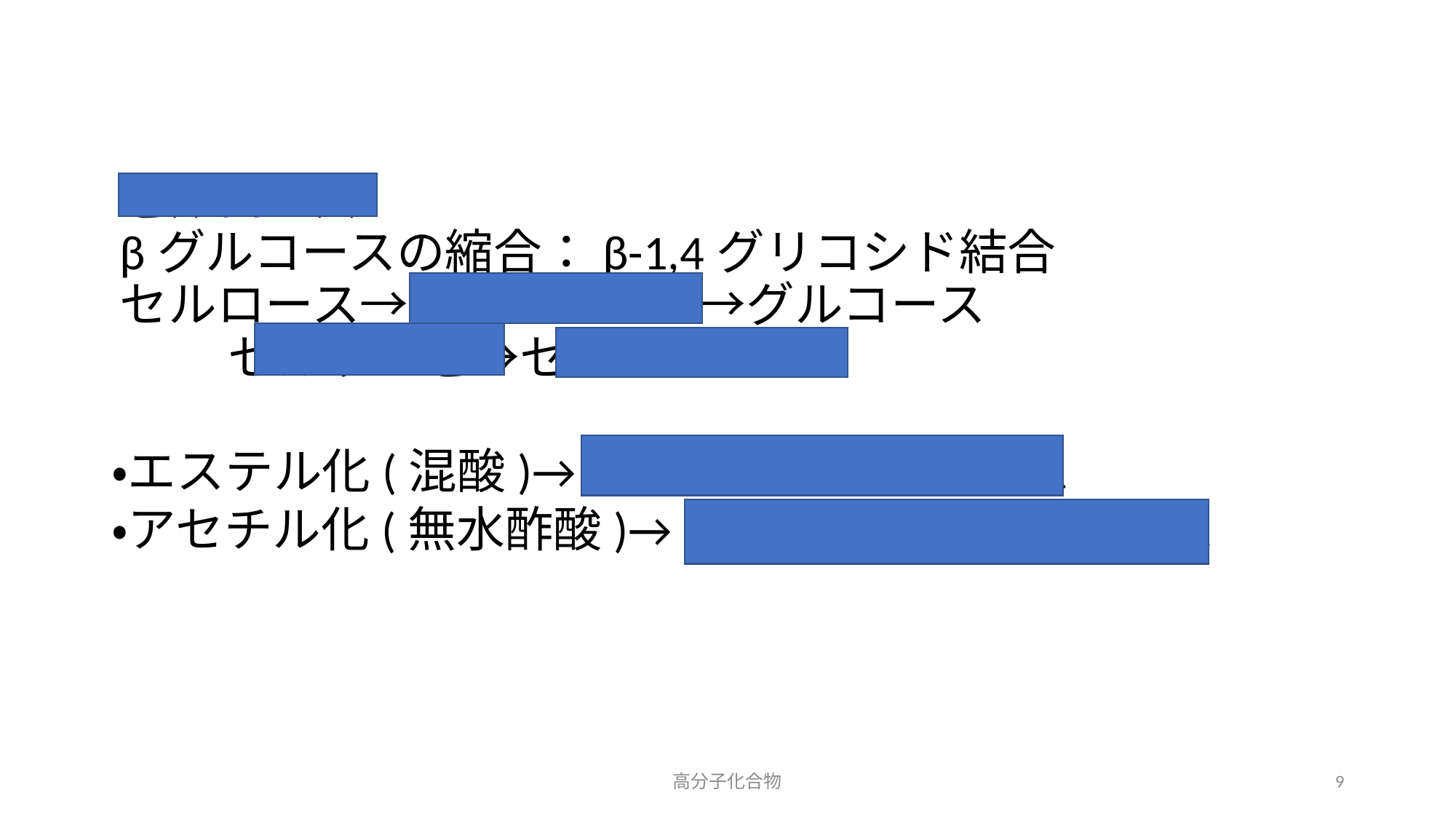

セルロース
βグルコースの縮合：β-1,4グリコシド結合
セルロース→セロビオース→グルコース
          セルラーゼ→セロビアーゼ

・エステル化(混酸)→トリニトロセルロース
・アセチル化(無水酢酸)→トリアセチルセルロース

高分子化合物
9